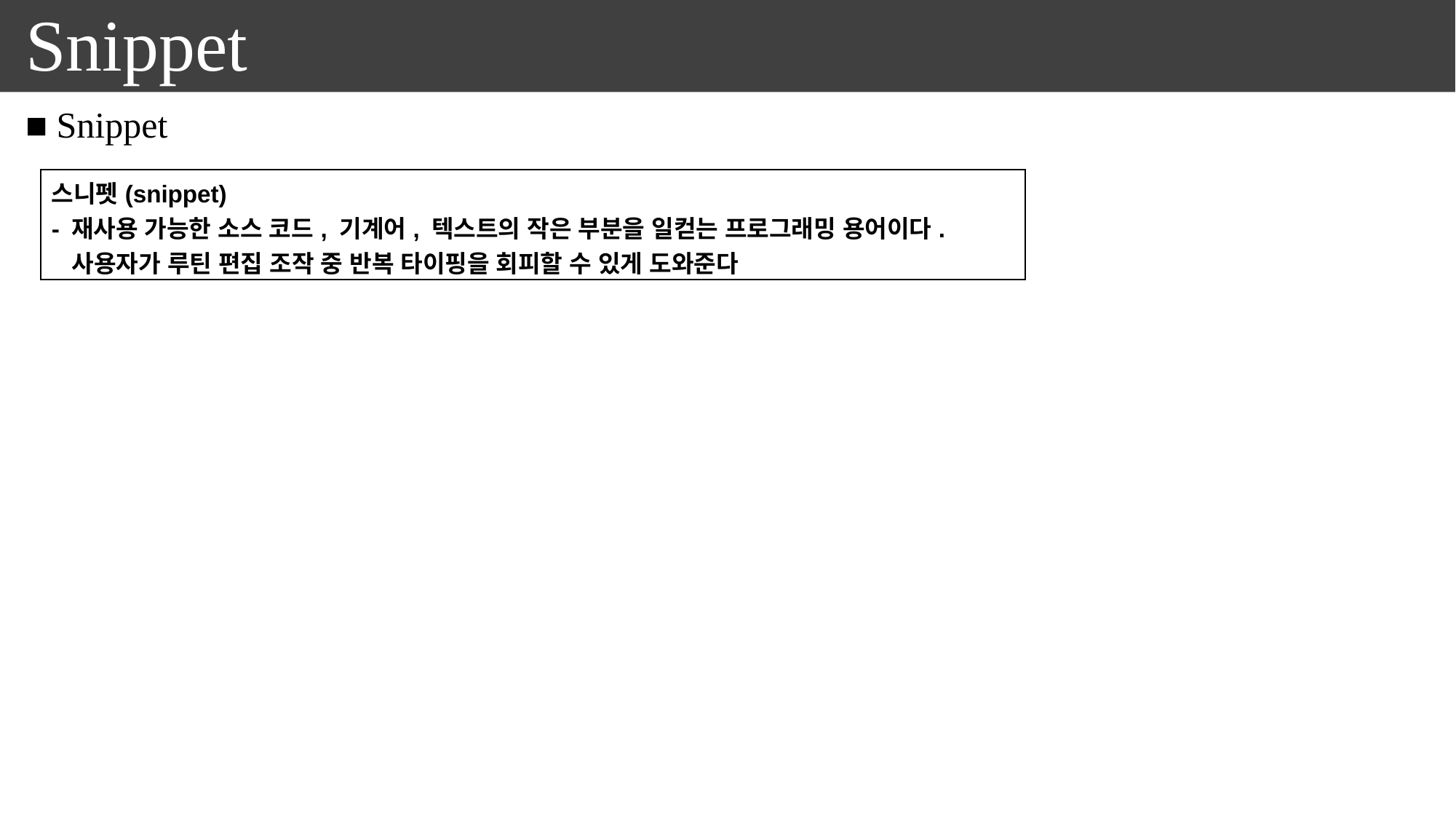

Snippet
■ Snippet
| 스니펫(snippet) - 재사용 가능한 소스 코드, 기계어, 텍스트의 작은 부분을 일컫는 프로그래밍 용어이다. 사용자가 루틴 편집 조작 중 반복 타이핑을 회피할 수 있게 도와준다 |
| --- |